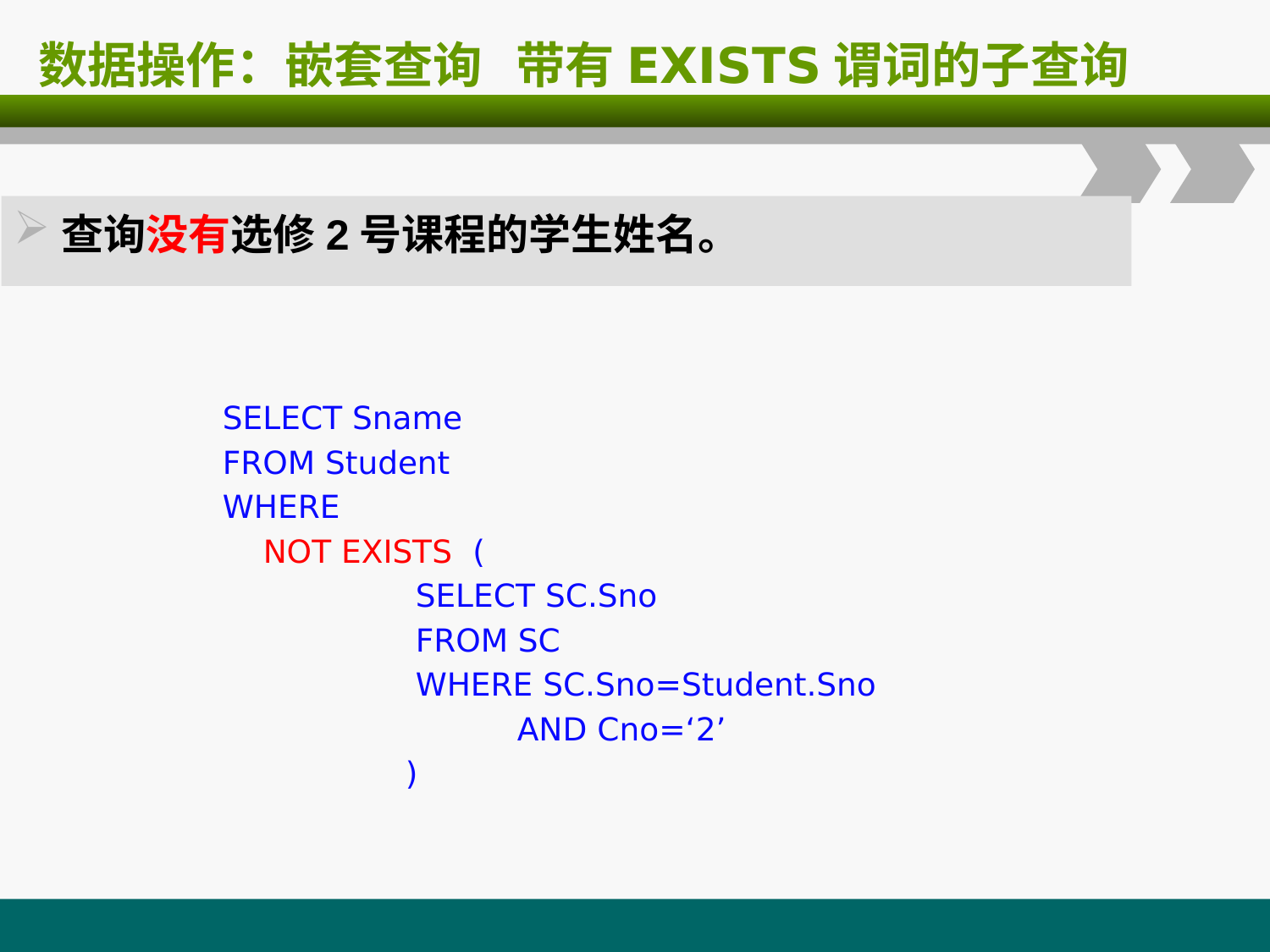

# 数据操作：嵌套查询   带有EXISTS谓词的子查询
查询没有选修2号课程的学生姓名。
SELECT Sname
FROM Student
WHERE
    NOT EXISTS  (
                   SELECT SC.Sno
                   FROM SC
                   WHERE SC.Sno=Student.Sno
                             AND Cno=‘2’
                  )